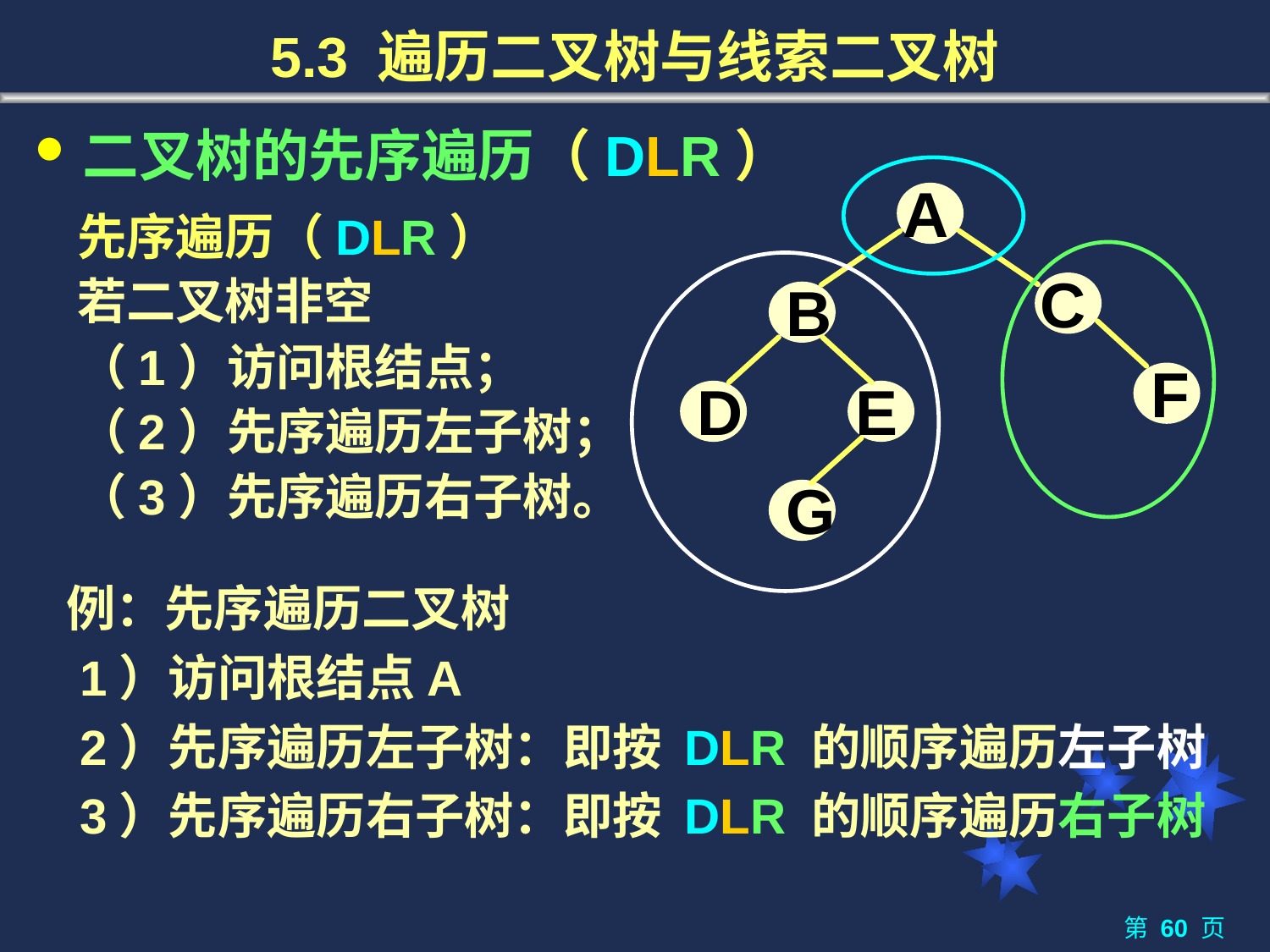

# 5.3 遍历二叉树与线索二叉树
二叉树的先序遍历（DLR）

 A

 C

 B

 F

 D

 E

 G

先序遍历（DLR）
若二叉树非空
（1）访问根结点；
（2）先序遍历左子树；
（3）先序遍历右子树。
例：先序遍历二叉树
 1）访问根结点A
 2）先序遍历左子树：即按 DLR 的顺序遍历左子树
 3）先序遍历右子树：即按 DLR 的顺序遍历右子树
第 60 页